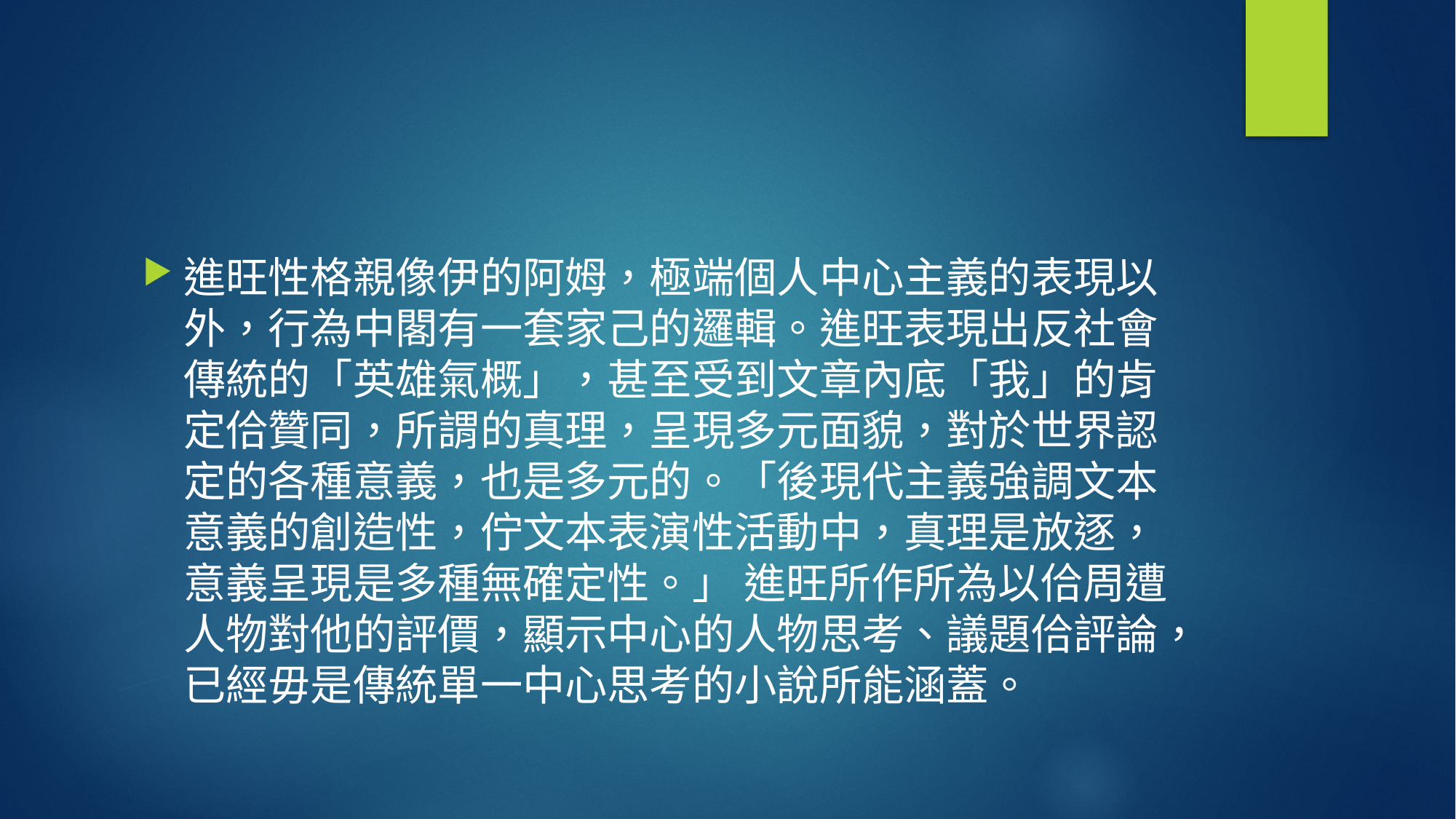

#
進旺性格親像伊的阿姆，極端個人中心主義的表現以外，行為中閣有一套家己的邏輯。進旺表現出反社會傳統的「英雄氣概」，甚至受到文章內底「我」的肯定佮贊同，所謂的真理，呈現多元面貌，對於世界認定的各種意義，也是多元的。「後現代主義強調文本意義的創造性，佇文本表演性活動中，真理是放逐，意義呈現是多種無確定性。」 進旺所作所為以佮周遭人物對他的評價，顯示中心的人物思考、議題佮評論，已經毋是傳統單一中心思考的小說所能涵蓋。